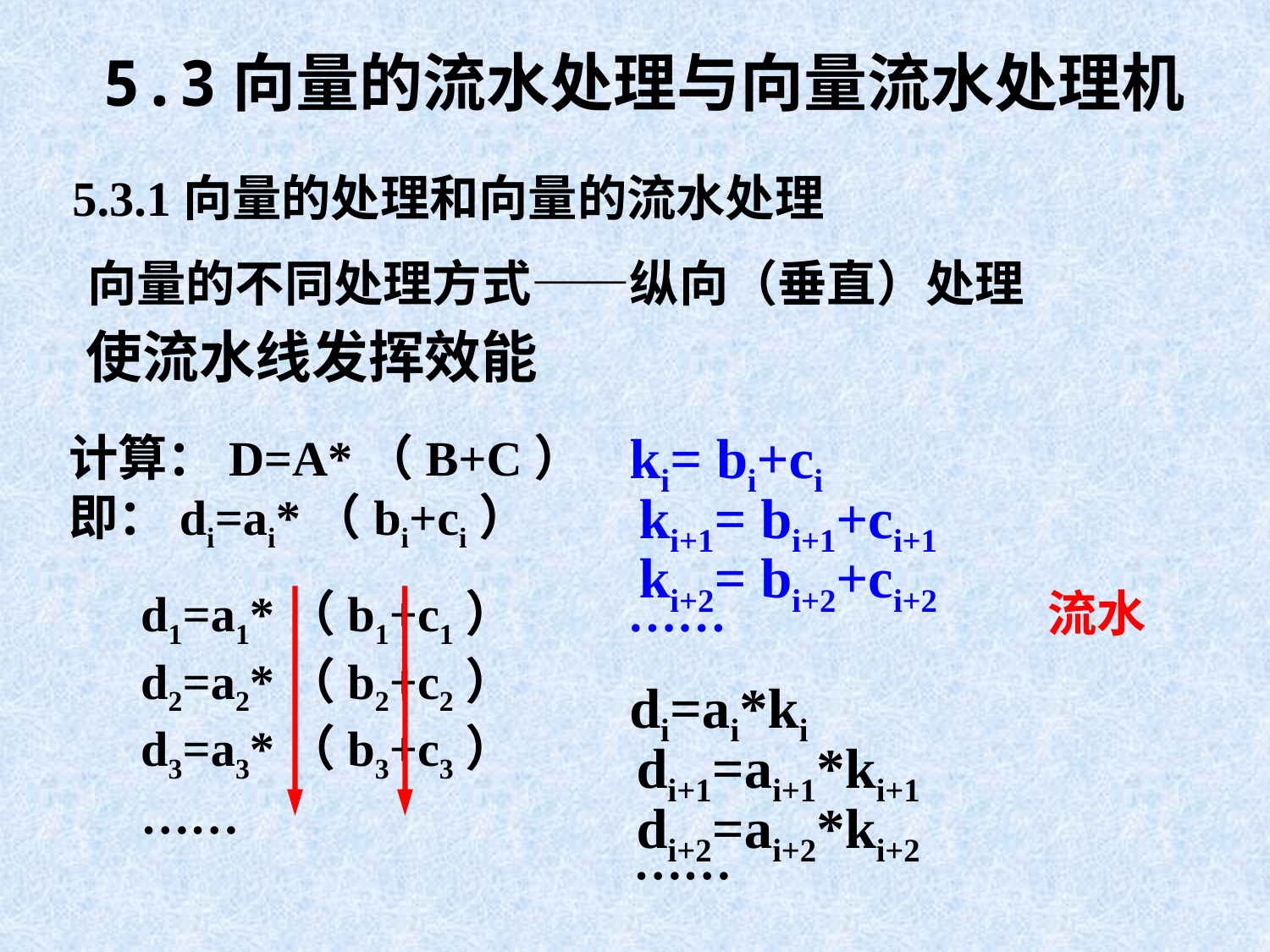

5.3向量的流水处理与向量流水处理机
5.3.1向量的处理和向量的流水处理
向量的不同处理方式——纵向（垂直）处理
使流水线发挥效能
ki= bi+ci
计算：D=A*（B+C）
即：di=ai*（bi+ci）
ki+1= bi+1+ci+1
ki+2= bi+2+ci+2
d1=a1*（b1+c1）
d2=a2*（b2+c2）
d3=a3*（b3+c3）
……
……
流水

di=ai*ki
di+1=ai+1*ki+1
di+2=ai+2*ki+2
……